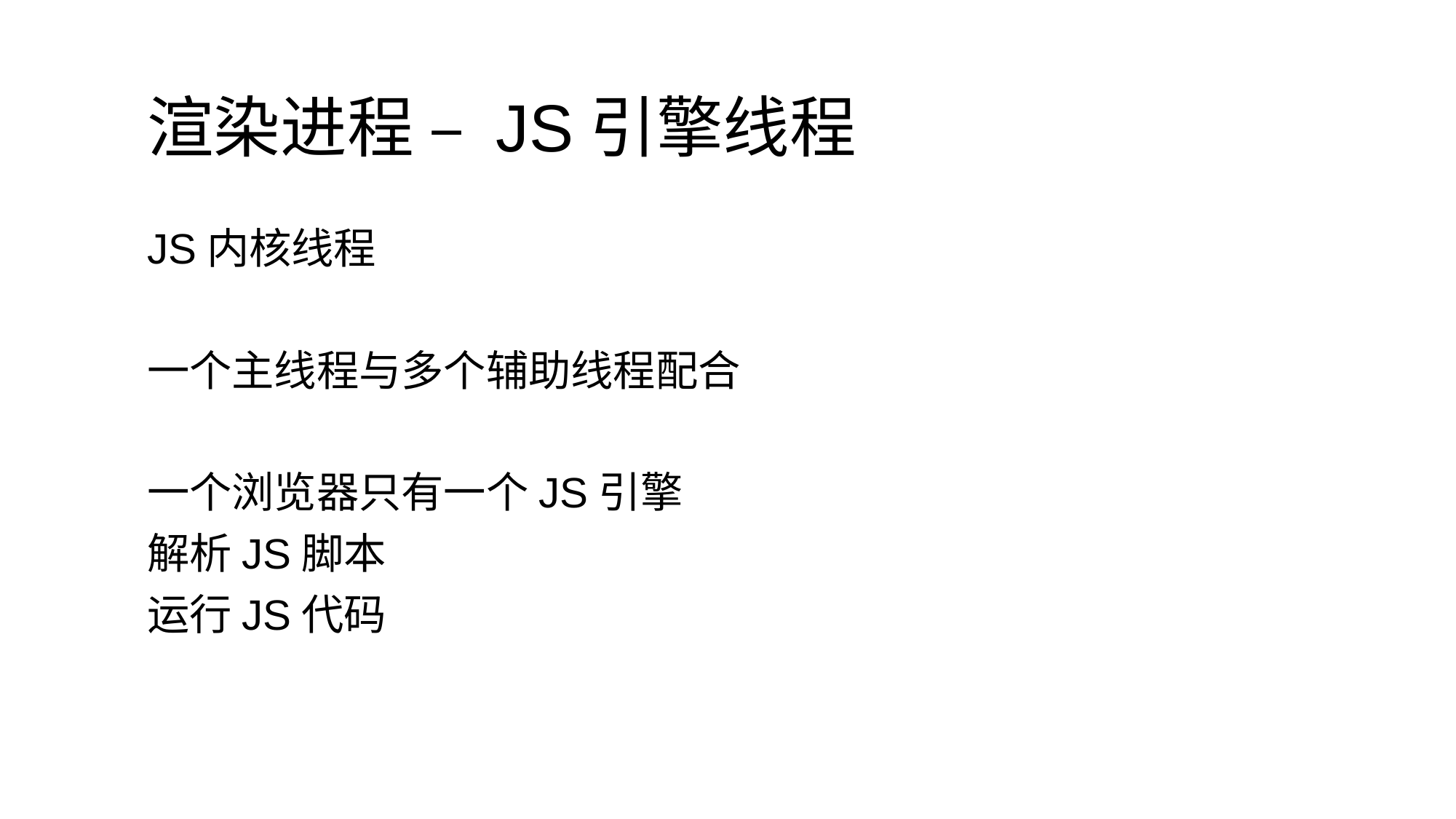

# 渲染进程 – JS引擎线程
JS内核线程

一个主线程与多个辅助线程配合

一个浏览器只有一个JS引擎
解析JS脚本
运行JS代码